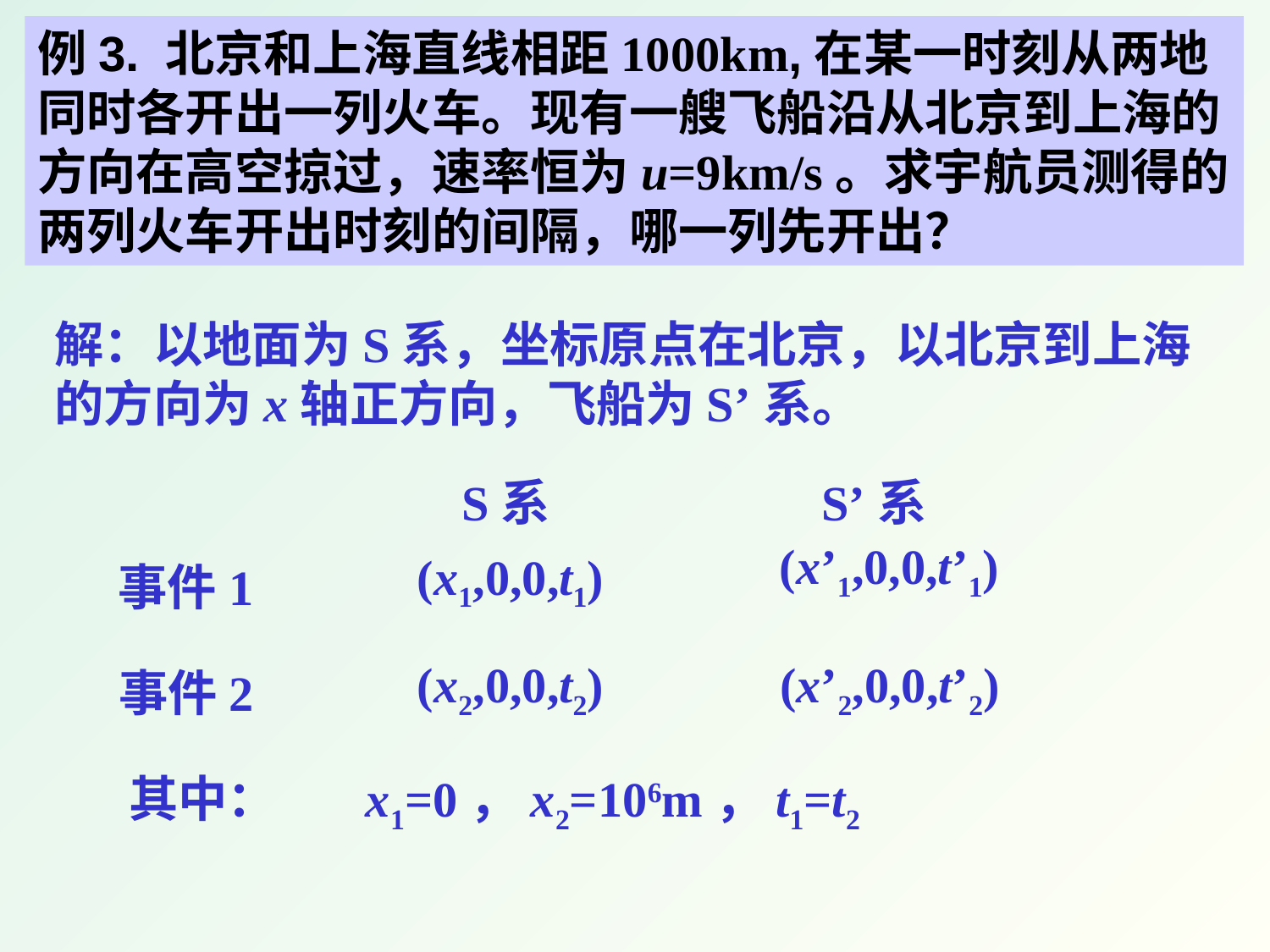

例3. 北京和上海直线相距1000km,在某一时刻从两地同时各开出一列火车。现有一艘飞船沿从北京到上海的方向在高空掠过，速率恒为u=9km/s。求宇航员测得的两列火车开出时刻的间隔，哪一列先开出？
解：以地面为S系，坐标原点在北京，以北京到上海的方向为x轴正方向，飞船为S’系。
S系
S’系
(x’1,0,0,t’1)
(x1,0,0,t1)
事件1
(x2,0,0,t2)
(x’2,0,0,t’2)
事件2
其中：
x1=0，x2=106m，t1=t2